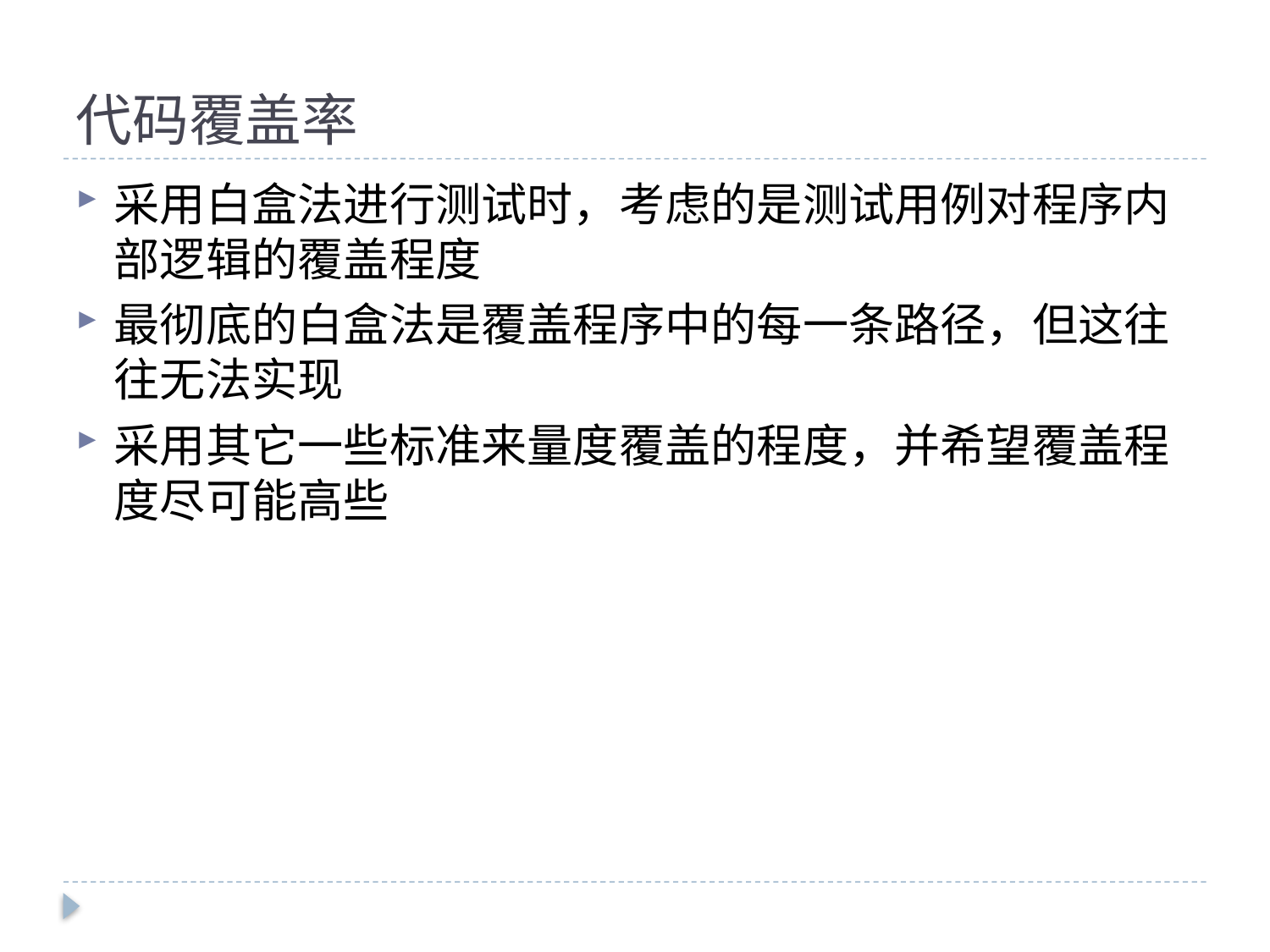

# 代码覆盖率
采用白盒法进行测试时，考虑的是测试用例对程序内部逻辑的覆盖程度
最彻底的白盒法是覆盖程序中的每一条路径，但这往往无法实现
采用其它一些标准来量度覆盖的程度，并希望覆盖程度尽可能高些